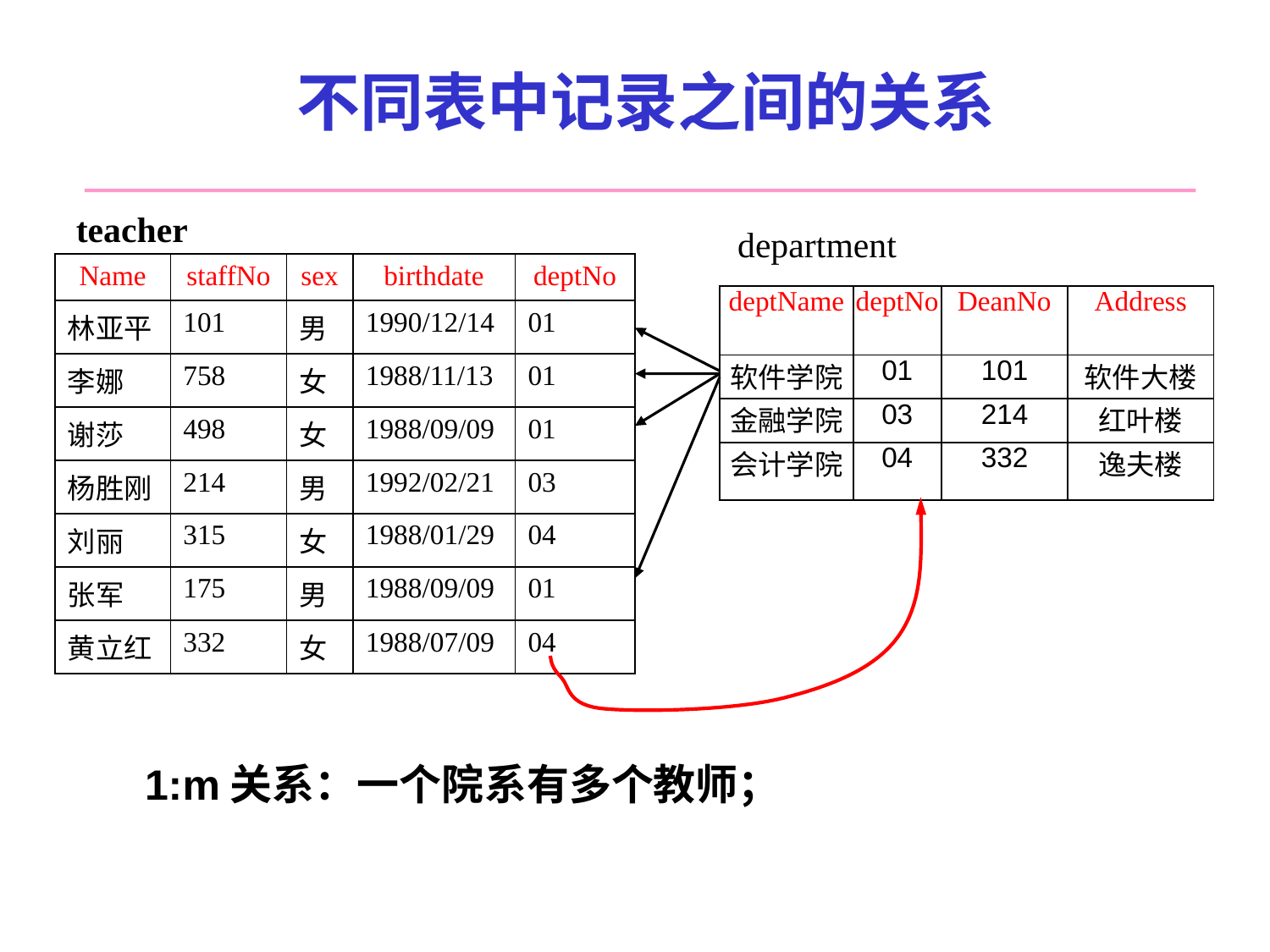

# 不同表中记录之间的关系
teacher
department
| Name | staffNo | sex | birthdate | deptNo |
| --- | --- | --- | --- | --- |
| 林亚平 | 101 | 男 | 1990/12/14 | 01 |
| 李娜 | 758 | 女 | 1988/11/13 | 01 |
| 谢莎 | 498 | 女 | 1988/09/09 | 01 |
| 杨胜刚 | 214 | 男 | 1992/02/21 | 03 |
| 刘丽 | 315 | 女 | 1988/01/29 | 04 |
| 张军 | 175 | 男 | 1988/09/09 | 01 |
| 黄立红 | 332 | 女 | 1988/07/09 | 04 |
| deptName | deptNo | DeanNo | Address |
| --- | --- | --- | --- |
| 软件学院 | 01 | 101 | 软件大楼 |
| 金融学院 | 03 | 214 | 红叶楼 |
| 会计学院 | 04 | 332 | 逸夫楼 |

1:m关系：一个院系有多个教师；